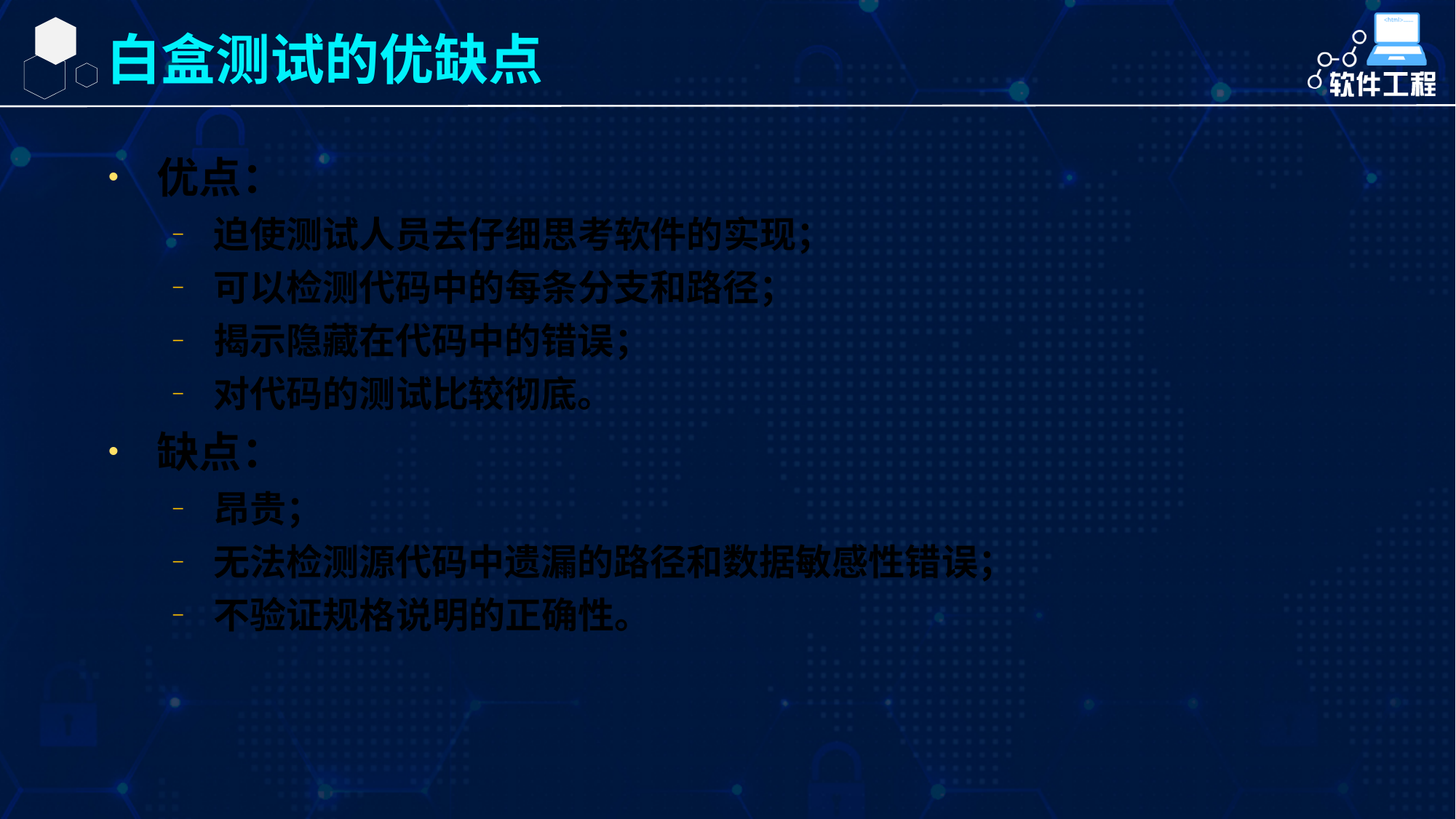

白盒测试的优缺点
优点：
迫使测试人员去仔细思考软件的实现；
可以检测代码中的每条分支和路径；
揭示隐藏在代码中的错误；
对代码的测试比较彻底。
缺点：
昂贵；
无法检测源代码中遗漏的路径和数据敏感性错误；
不验证规格说明的正确性。